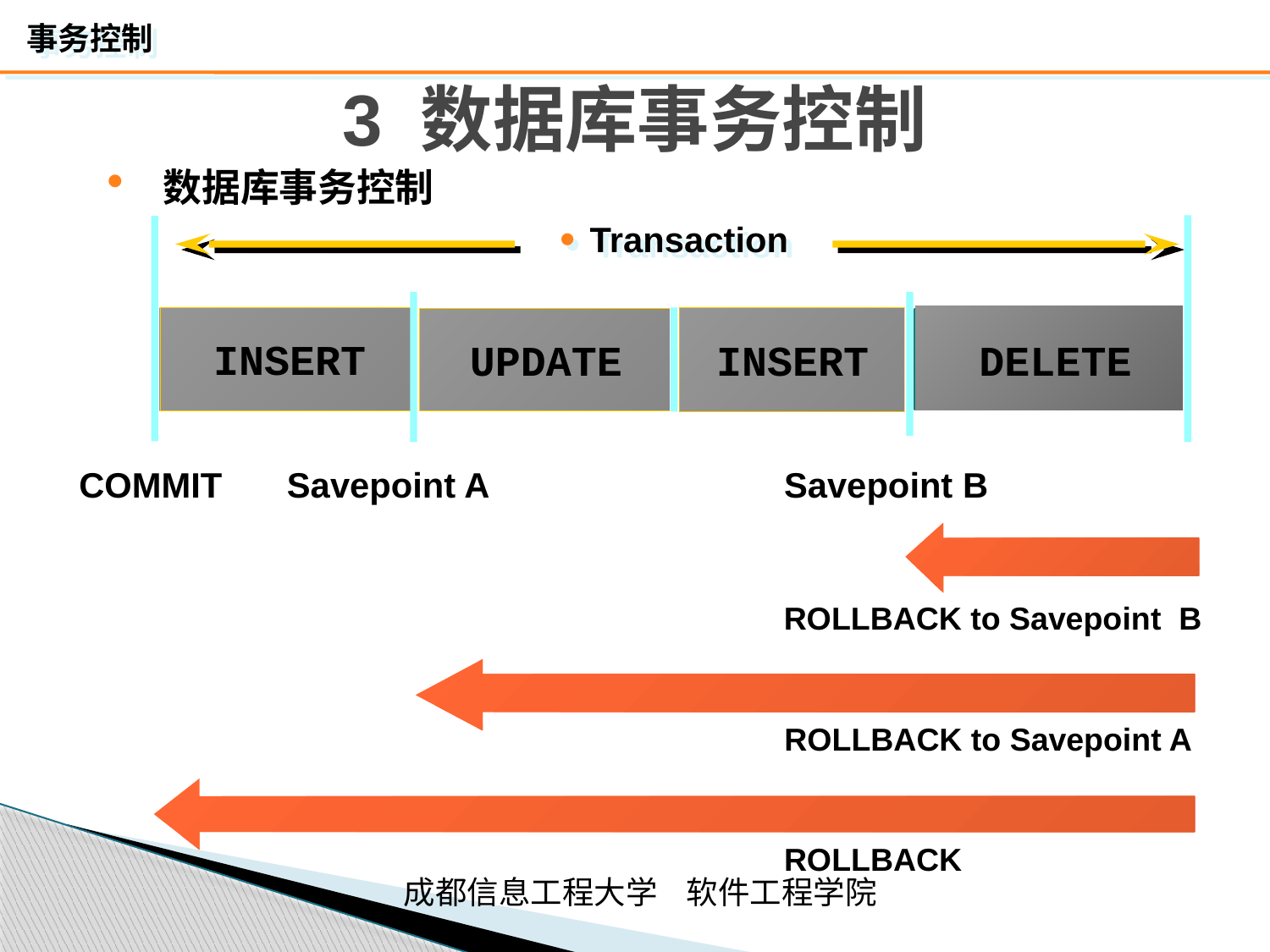

# 3 数据库事务控制
数据库事务控制
Transaction

DELETE

ROLLBACK to Savepoint  B

INSERT

ROLLBACK

UPDATE
INSERT

ROLLBACK to Savepoint A

INSERT

DELETE

INSERT
UPDATE
COMMIT
Savepoint A
Savepoint B